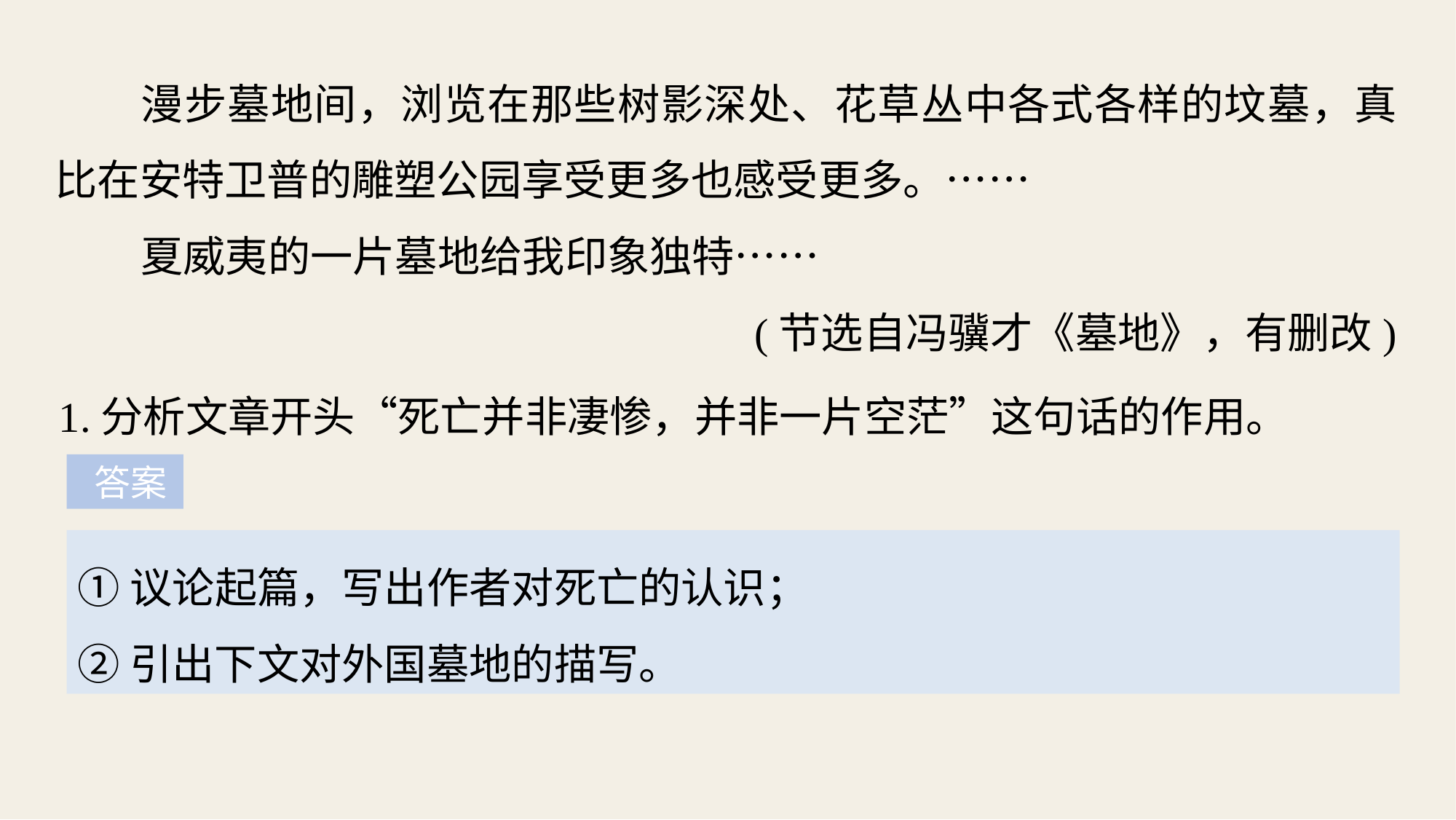

漫步墓地间，浏览在那些树影深处、花草丛中各式各样的坟墓，真比在安特卫普的雕塑公园享受更多也感受更多。……
夏威夷的一片墓地给我印象独特……
(节选自冯骥才《墓地》，有删改)
1.分析文章开头“死亡并非凄惨，并非一片空茫”这句话的作用。
 答案
①议论起篇，写出作者对死亡的认识；
②引出下文对外国墓地的描写。